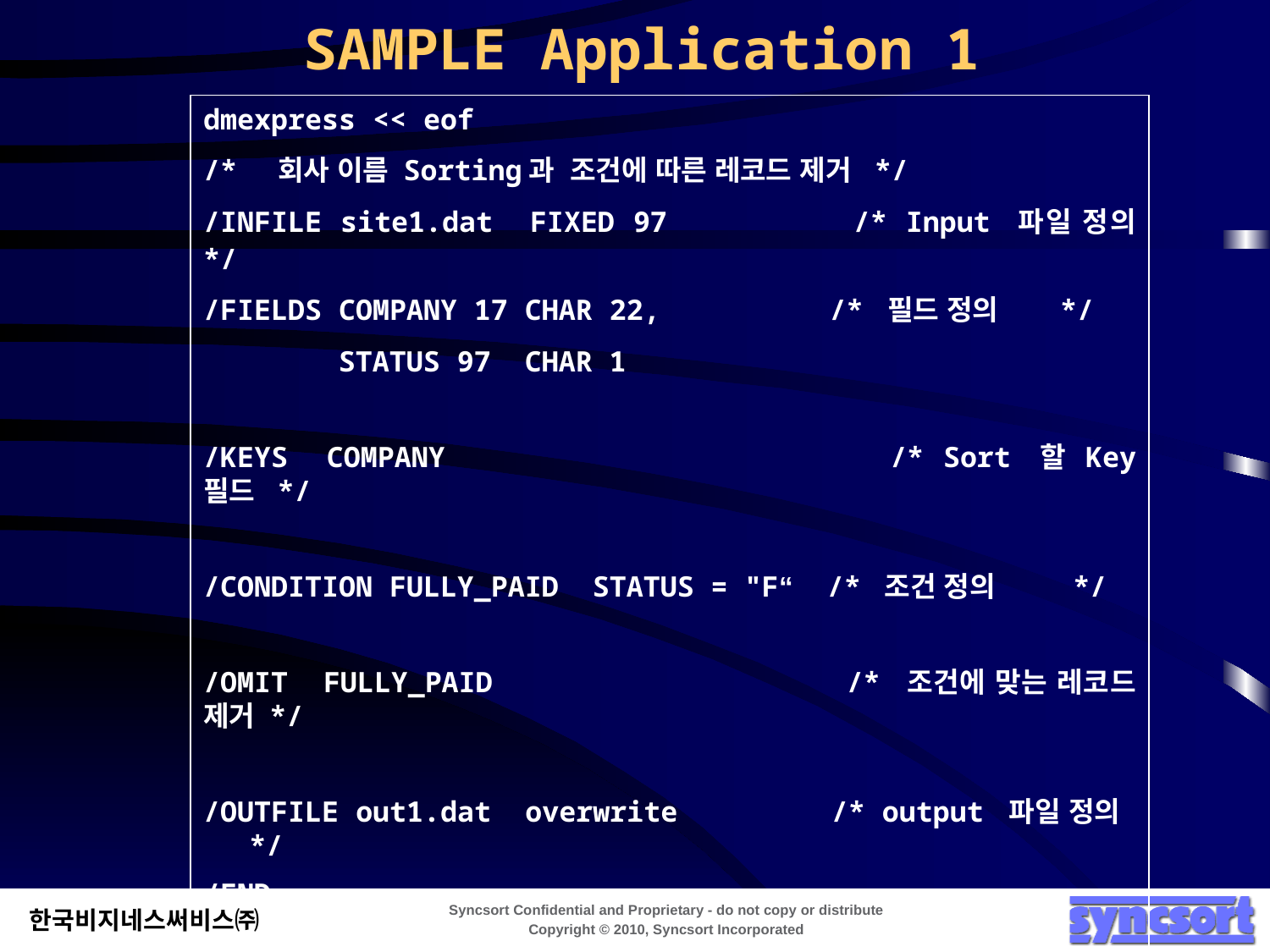

SAMPLE Application 1
dmexpress << eof
/*  회사 이름 Sorting과  조건에 따른 레코드 제거  */
/INFILE site1.dat  FIXED 97          /* Input 파일 정의 */
/FIELDS COMPANY 17 CHAR 22,          /* 필드 정의       */
        STATUS 97  CHAR 1

/KEYS  COMPANY                       /* Sort 할 Key 필드  */

/CONDITION FULLY_PAID  STATUS = "F“  /* 조건 정의         */

/OMIT  FULLY_PAID                    /* 조건에 맞는 레코드 제거 */

/OUTFILE out1.dat  overwrite         /* output 파일 정의        */
/END
eof